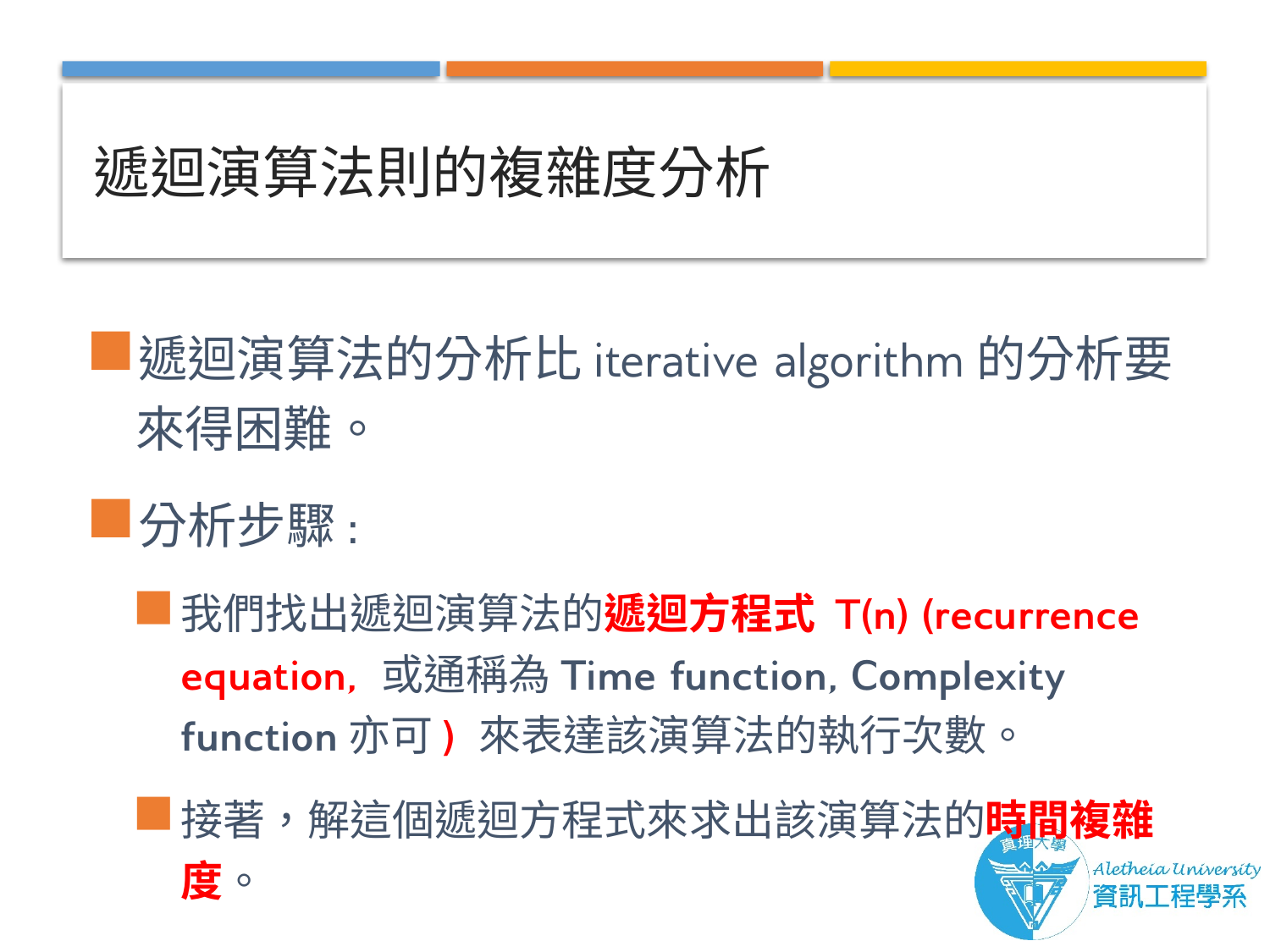

# 遞迴演算法則的複雜度分析
遞迴演算法的分析比iterative algorithm的分析要來得困難。
分析步驟:
我們找出遞迴演算法的遞迴方程式 T(n) (recurrence equation, 或通稱為Time function, Complexity function亦可) 來表達該演算法的執行次數。
接著，解這個遞迴方程式來求出該演算法的時間複雜度。